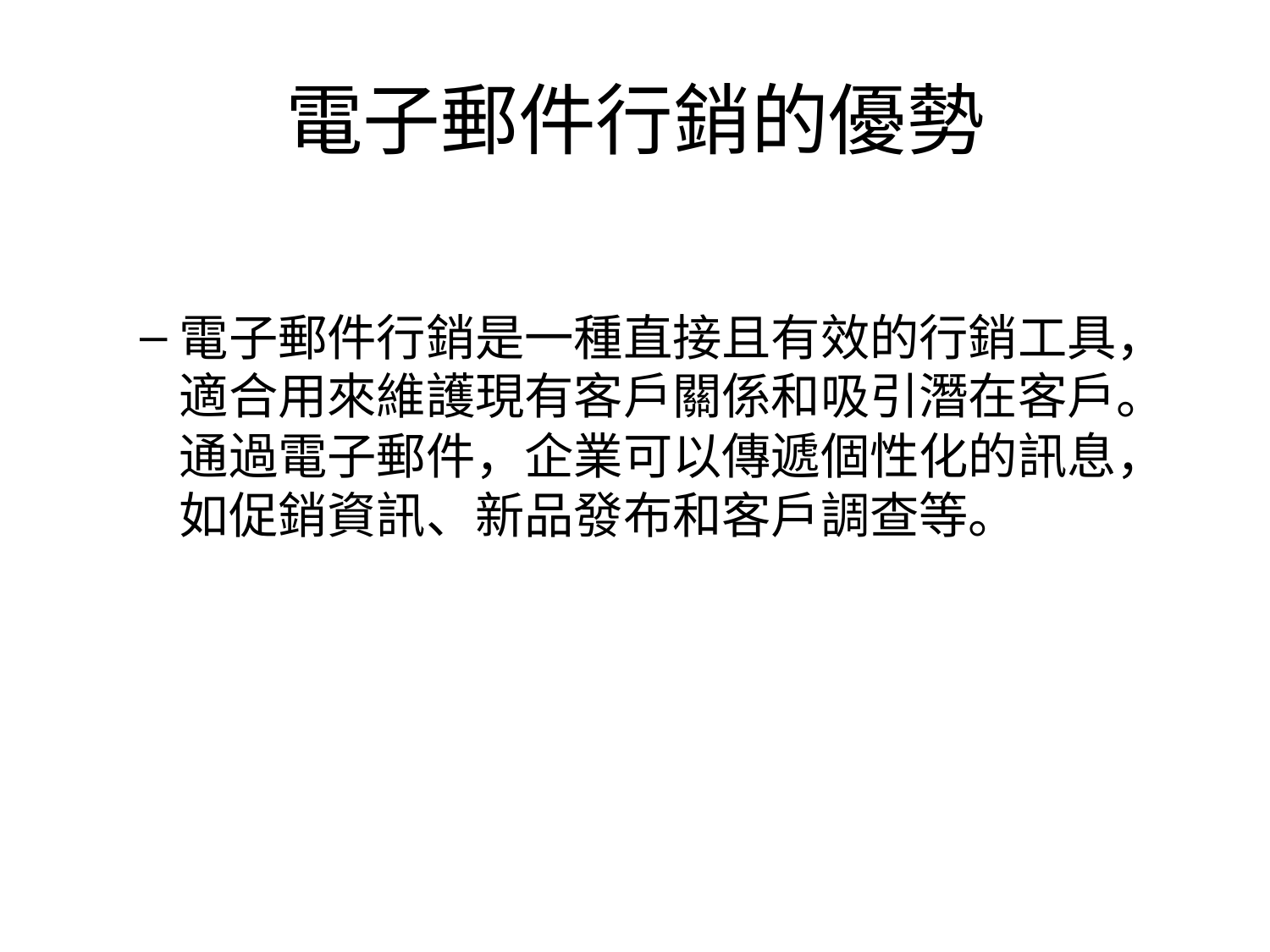

# 電子郵件行銷的優勢

電子郵件行銷是一種直接且有效的行銷工具，適合用來維護現有客戶關係和吸引潛在客戶。通過電子郵件，企業可以傳遞個性化的訊息，如促銷資訊、新品發布和客戶調查等。